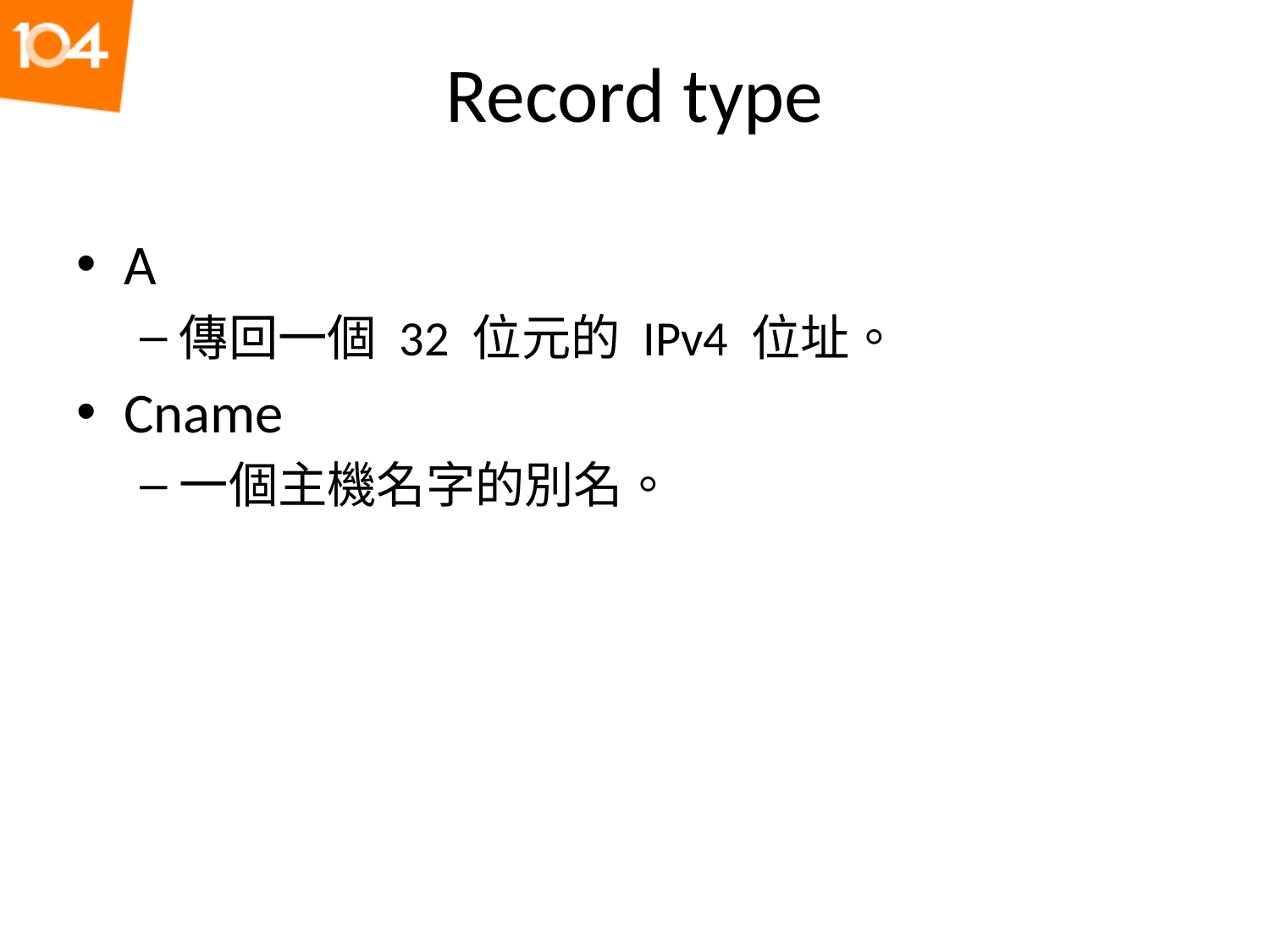

# Record type
A
傳回一個 32 位元的 IPv4 位址。
Cname
一個主機名字的別名。